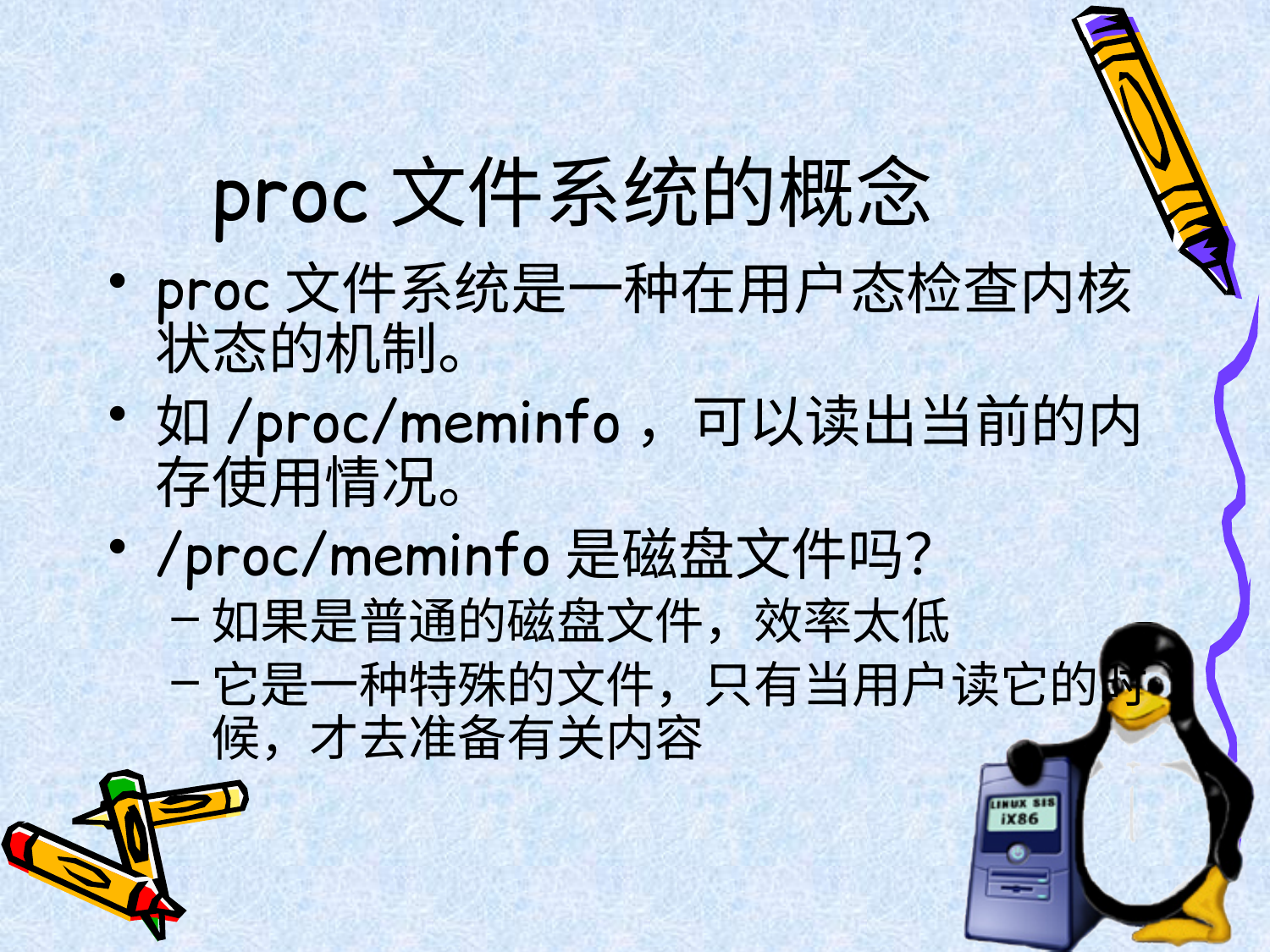

# proc文件系统的概念
proc文件系统是一种在用户态检查内核状态的机制。
如/proc/meminfo，可以读出当前的内存使用情况。
/proc/meminfo是磁盘文件吗？
如果是普通的磁盘文件，效率太低
它是一种特殊的文件，只有当用户读它的时候，才去准备有关内容